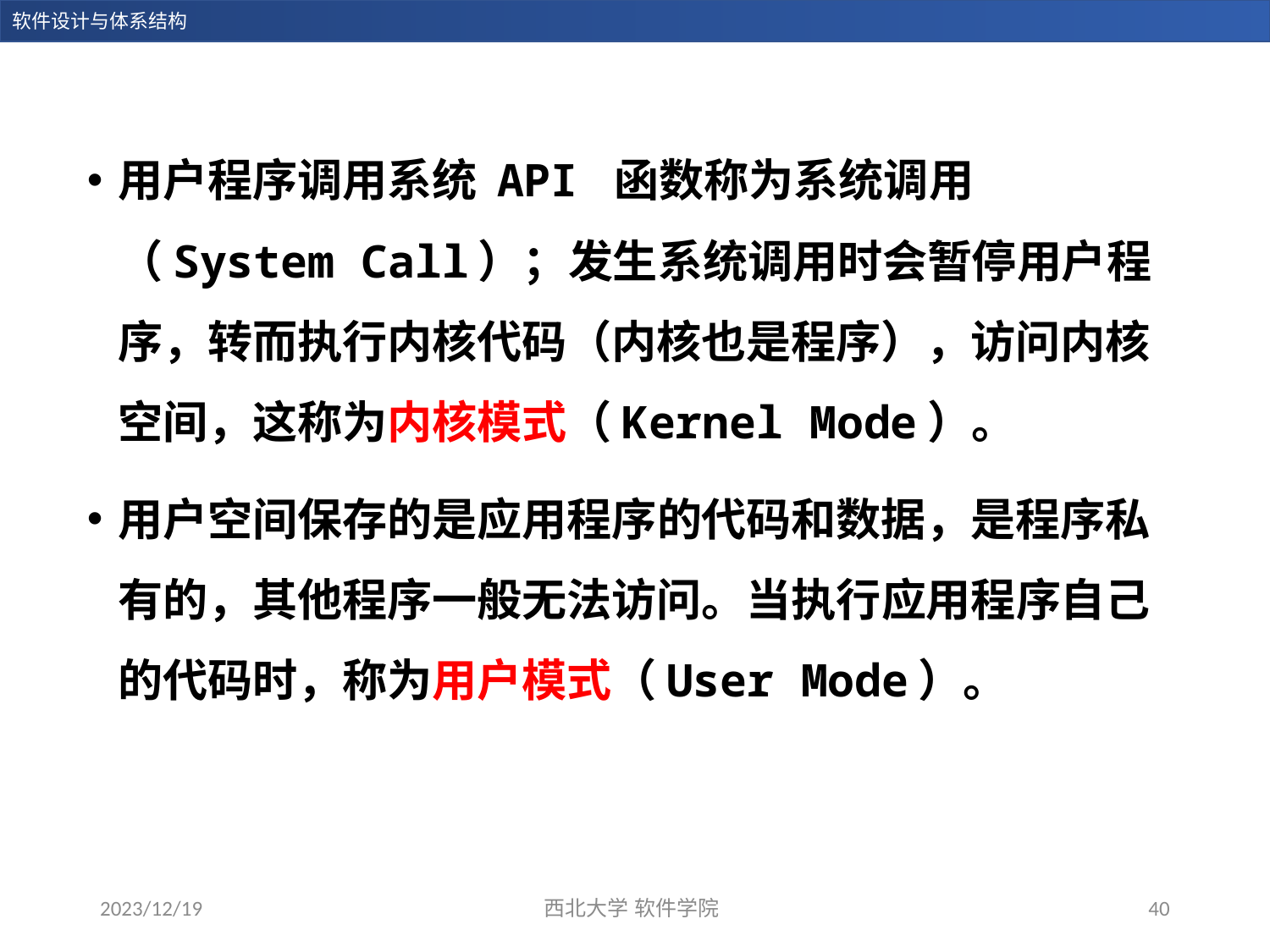

用户程序调用系统 API 函数称为系统调用（System Call）；发生系统调用时会暂停用户程序，转而执行内核代码（内核也是程序），访问内核空间，这称为内核模式（Kernel Mode）。
用户空间保存的是应用程序的代码和数据，是程序私有的，其他程序一般无法访问。当执行应用程序自己的代码时，称为用户模式（User Mode）。
2023/12/19
西北大学 软件学院
40